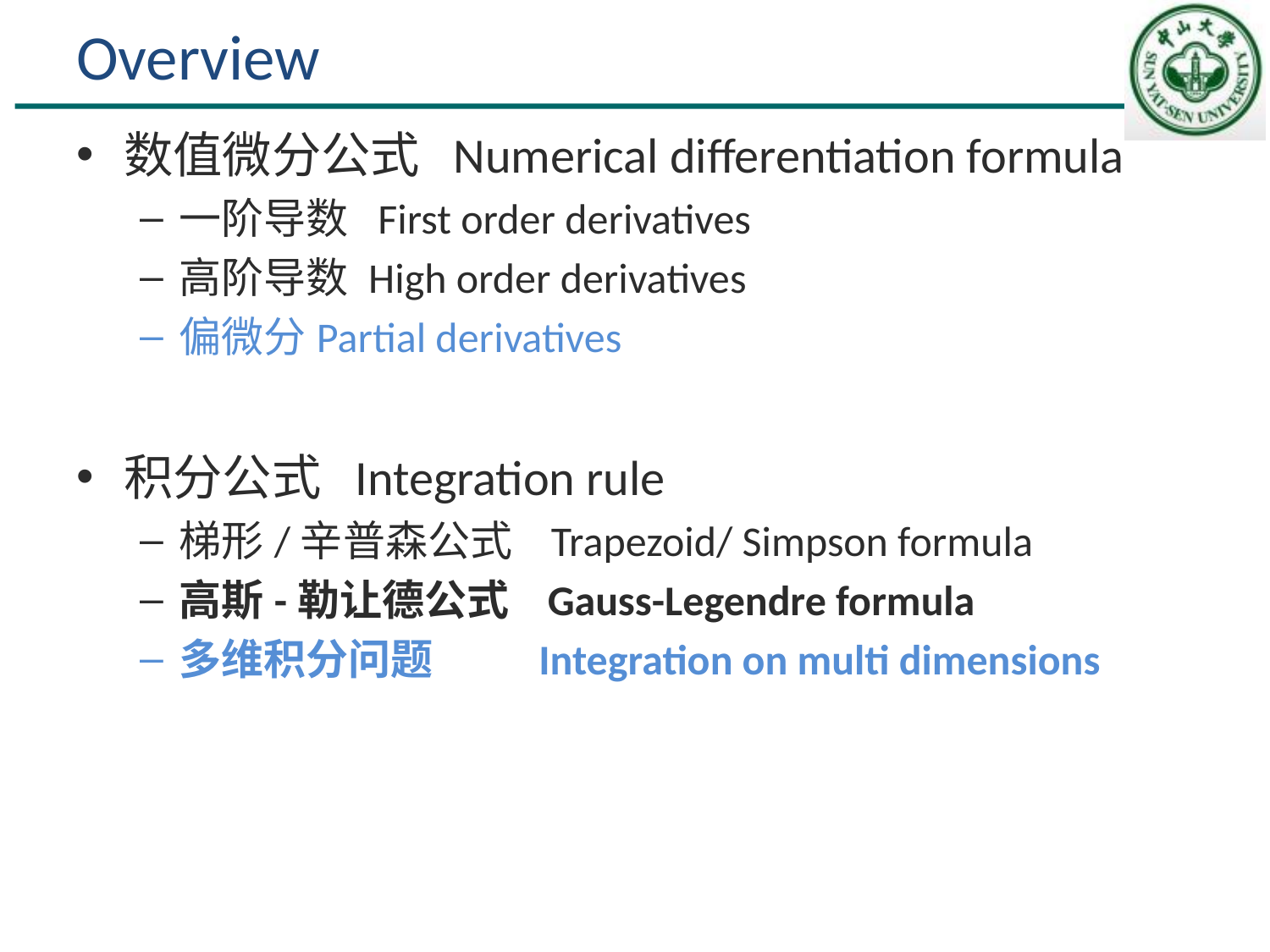

# Overview
数值微分公式  Numerical differentiation formula
一阶导数  First order derivatives
高阶导数 High order derivatives
偏微分Partial derivatives

积分公式  Integration rule
梯形/辛普森公式   Trapezoid/ Simpson formula
高斯-勒让德公式   Gauss-Legendre formula
多维积分问题          Integration on multi dimensions